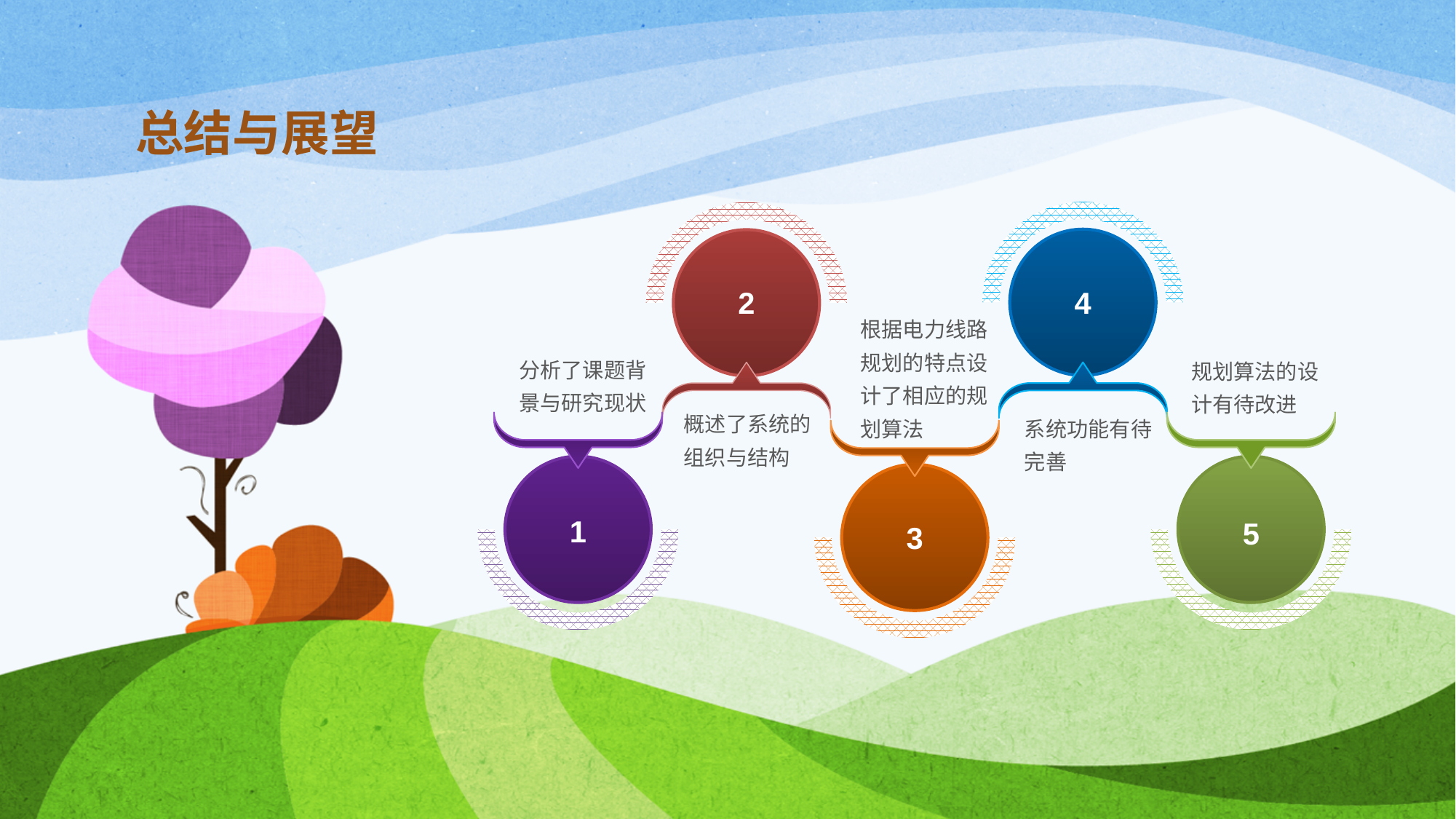

总结与展望

2
4
根据电力线路规划的特点设计了相应的规划算法
分析了课题背景与研究现状
规划算法的设计有待改进

概述了系统的组织与结构
系统功能有待完善

1
5
3